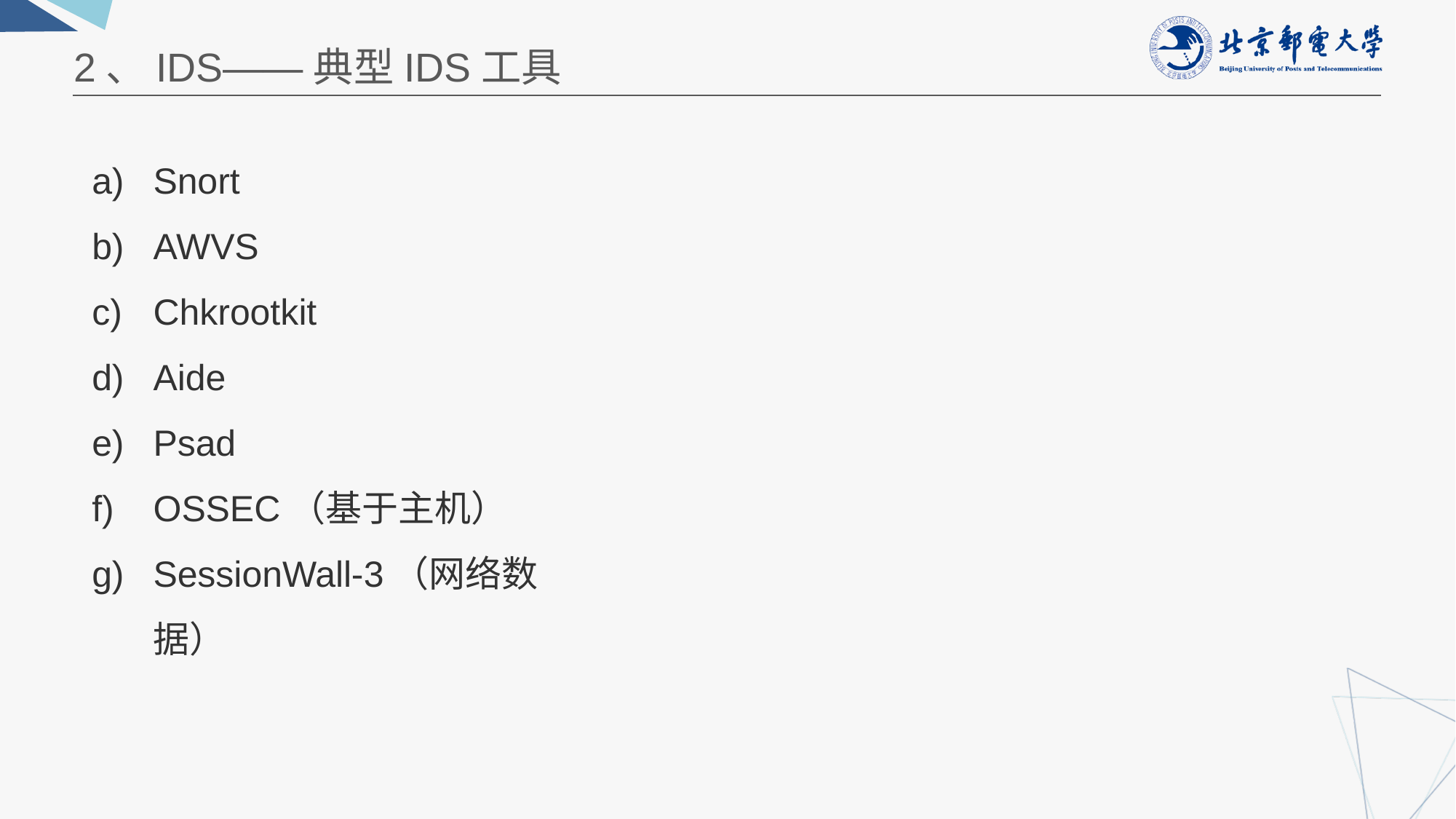

2、IDS——典型IDS工具
Snort
AWVS
Chkrootkit
Aide
Psad
OSSEC（基于主机）
SessionWall-3（网络数据）